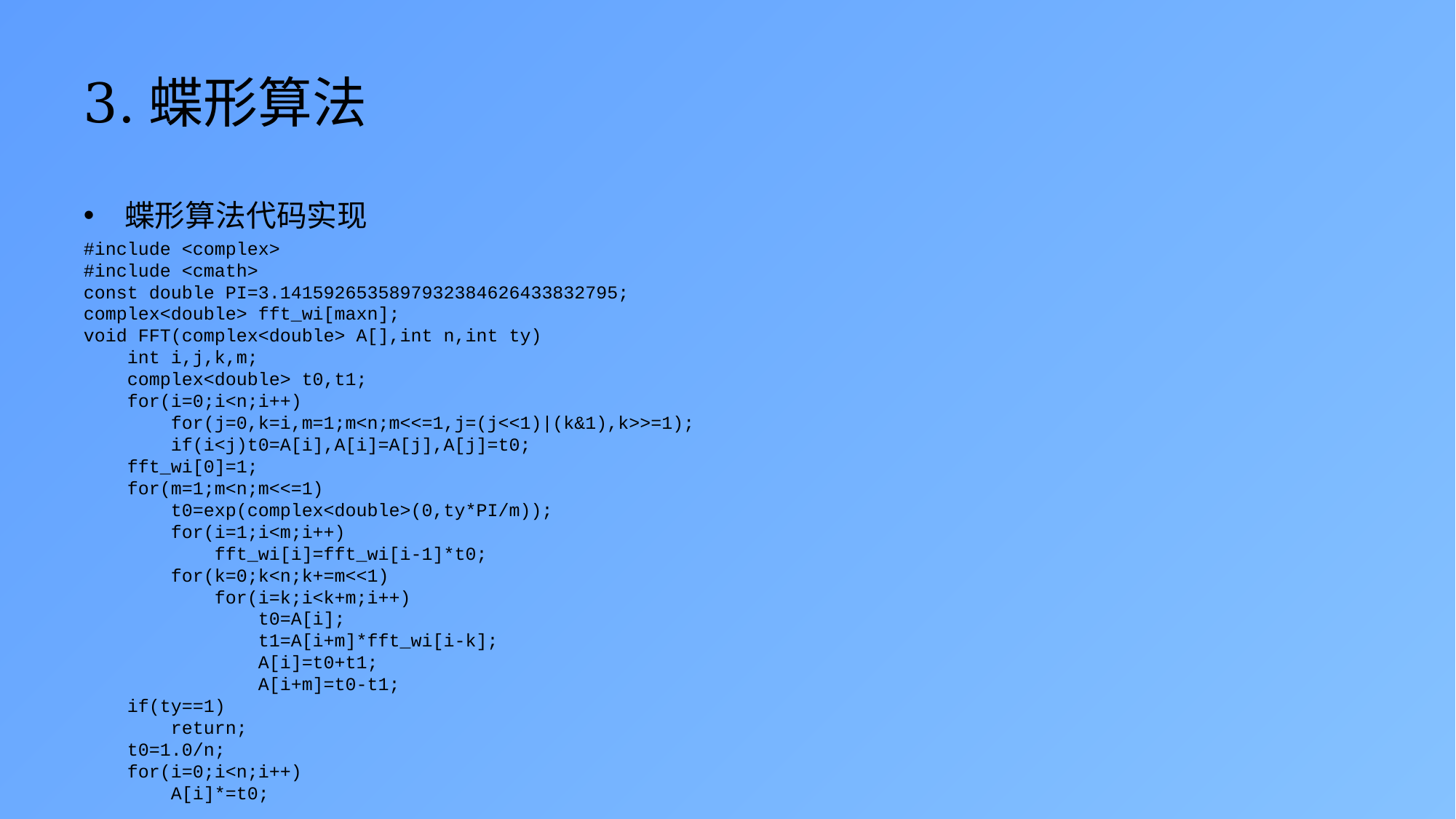

# 3.蝶形算法
蝶形算法代码实现
#include <complex>
#include <cmath>
const double PI=3.1415926535897932384626433832795;
complex<double> fft_wi[maxn];
void FFT(complex<double> A[],int n,int ty)
    int i,j,k,m;
    complex<double> t0,t1;
    for(i=0;i<n;i++)
        for(j=0,k=i,m=1;m<n;m<<=1,j=(j<<1)|(k&1),k>>=1);
        if(i<j)t0=A[i],A[i]=A[j],A[j]=t0;
    fft_wi[0]=1;
    for(m=1;m<n;m<<=1)
        t0=exp(complex<double>(0,ty*PI/m));
        for(i=1;i<m;i++)
            fft_wi[i]=fft_wi[i-1]*t0;
        for(k=0;k<n;k+=m<<1)
            for(i=k;i<k+m;i++)
                t0=A[i];
                t1=A[i+m]*fft_wi[i-k];
                A[i]=t0+t1;
                A[i+m]=t0-t1;
    if(ty==1)
        return;
    t0=1.0/n;
    for(i=0;i<n;i++)
        A[i]*=t0;